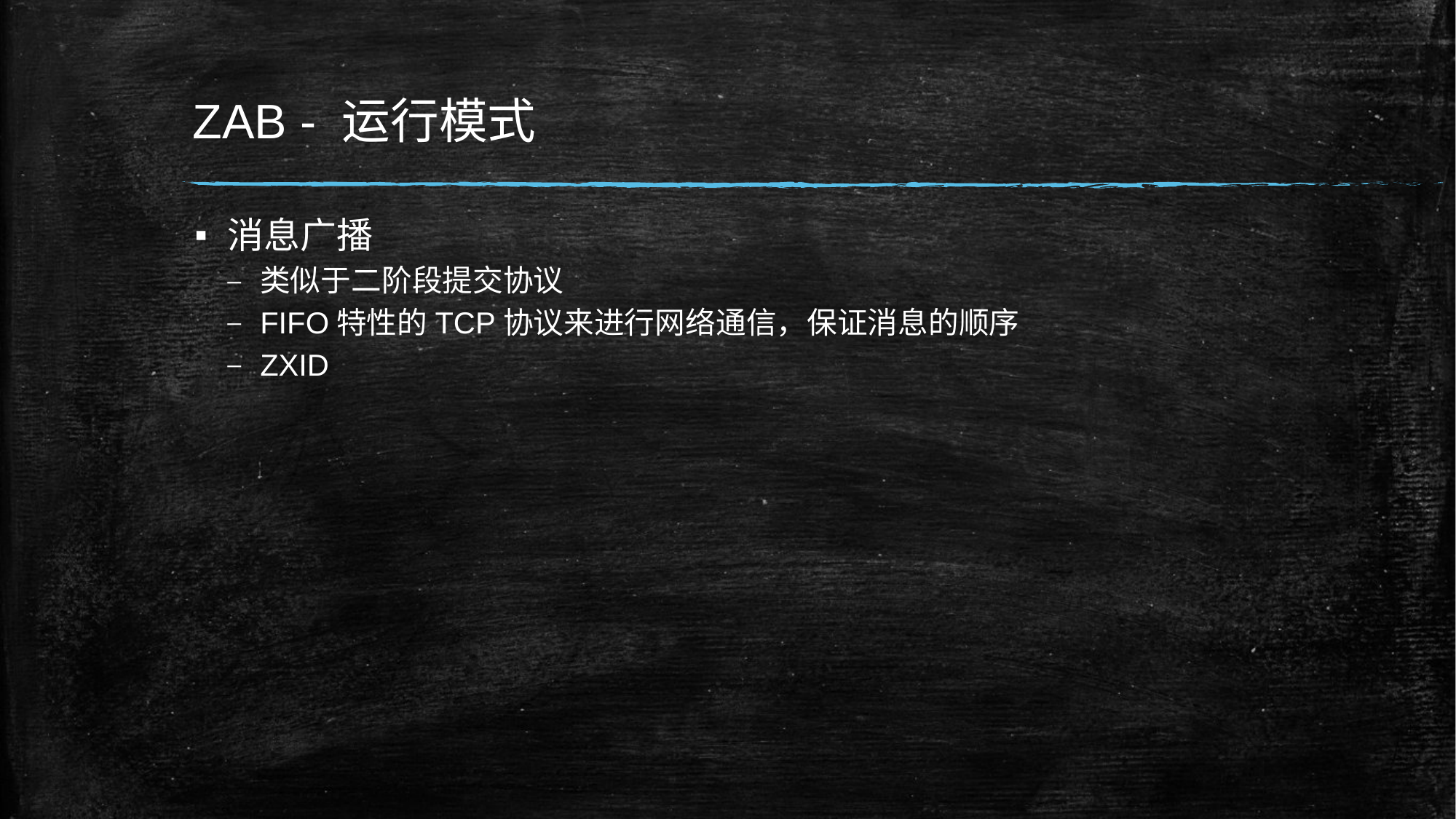

# ZAB - 运行模式
消息广播
类似于二阶段提交协议
FIFO特性的TCP协议来进行网络通信，保证消息的顺序
ZXID